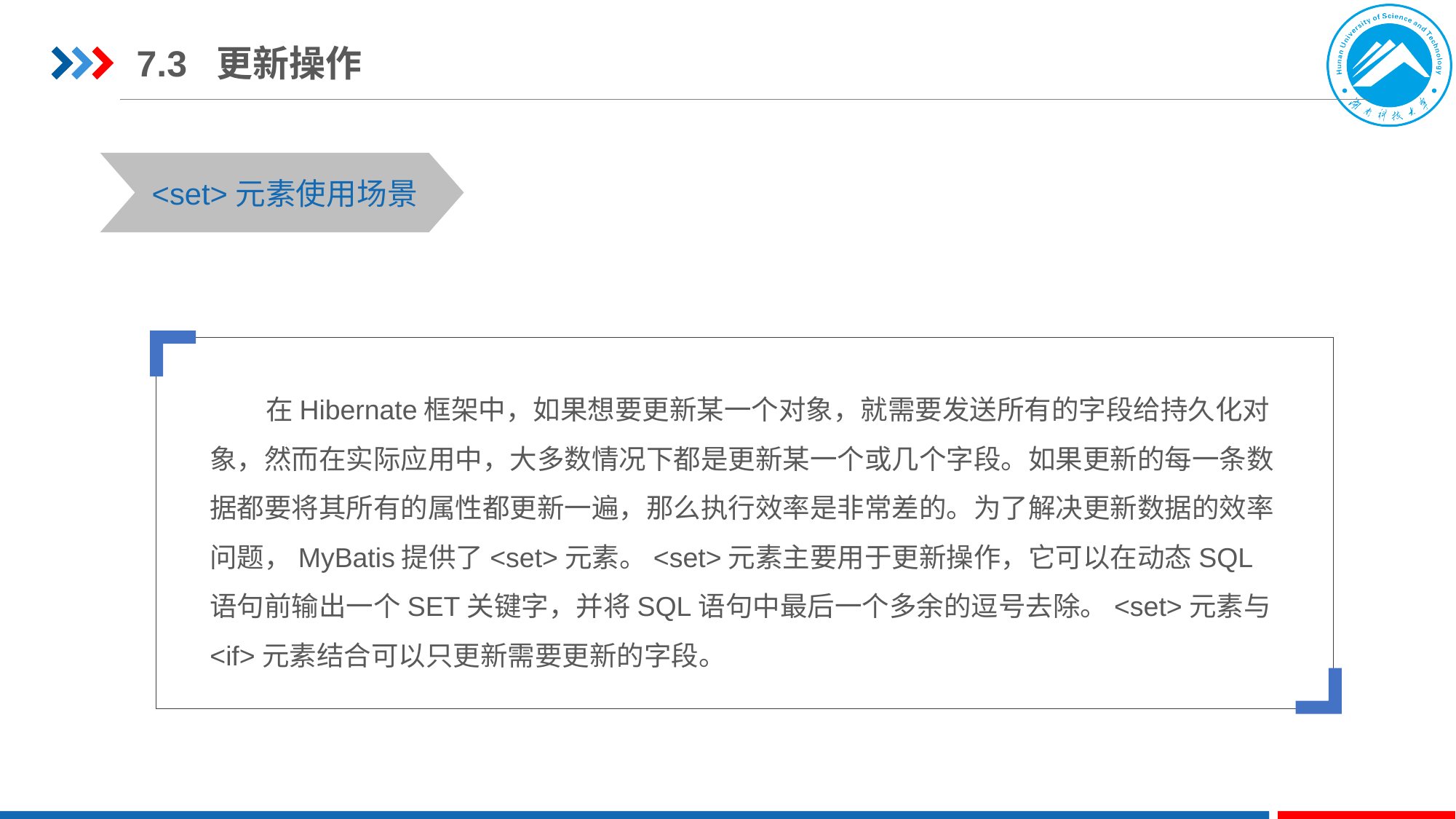

7.3  更新操作

<set>元素使用场景

        在Hibernate框架中，如果想要更新某一个对象，就需要发送所有的字段给持久化对象，然而在实际应用中，大多数情况下都是更新某一个或几个字段。如果更新的每一条数据都要将其所有的属性都更新一遍，那么执行效率是非常差的。为了解决更新数据的效率问题，MyBatis提供了<set>元素。<set>元素主要用于更新操作，它可以在动态SQL语句前输出一个SET关键字，并将SQL语句中最后一个多余的逗号去除。<set>元素与<if>元素结合可以只更新需要更新的字段。